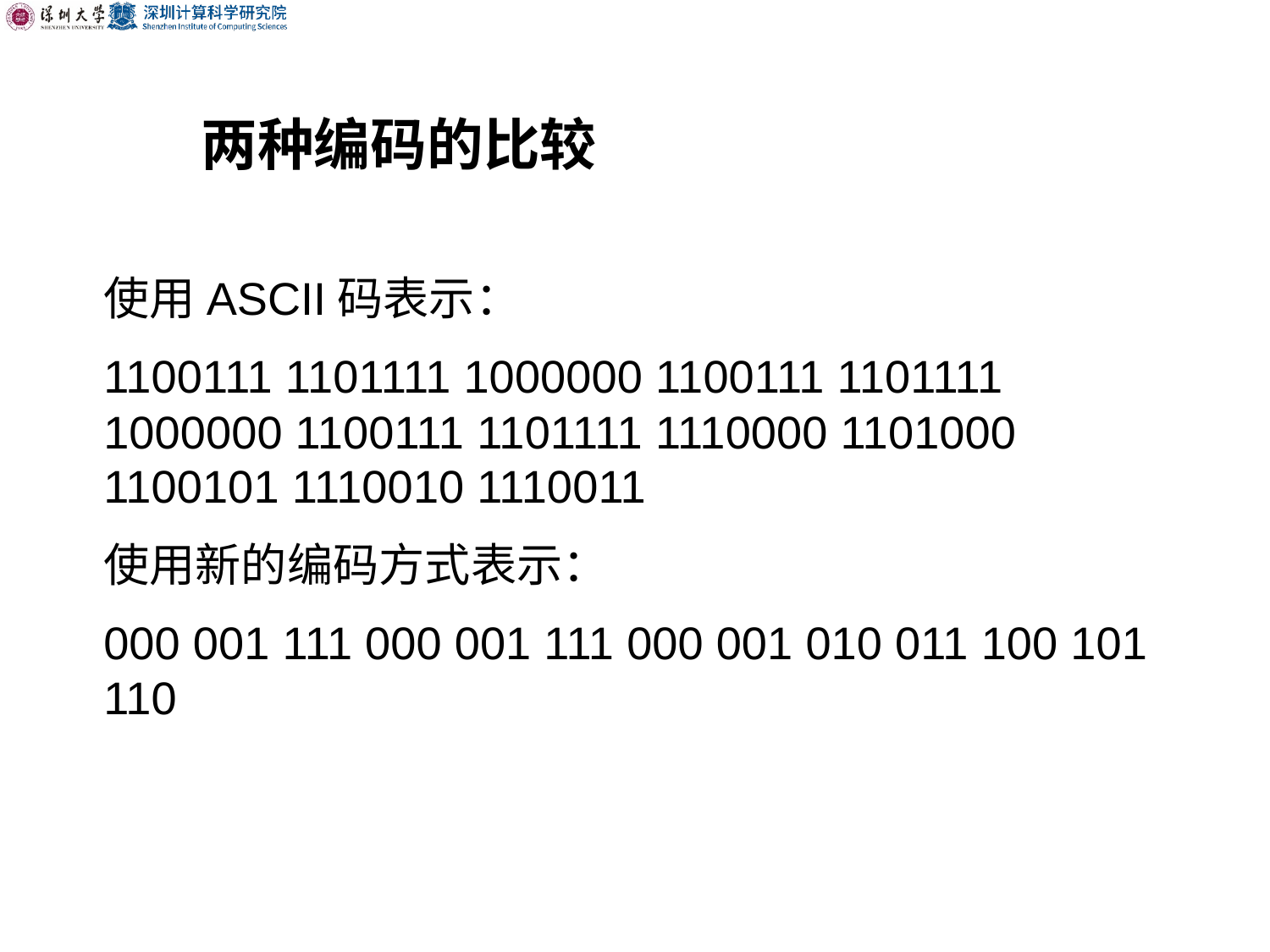

两种编码的比较
使用ASCII码表示：
1100111 1101111 1000000 1100111 1101111 1000000 1100111 1101111 1110000 1101000 1100101 1110010 1110011
使用新的编码方式表示：
000 001 111 000 001 111 000 001 010 011 100 101 110